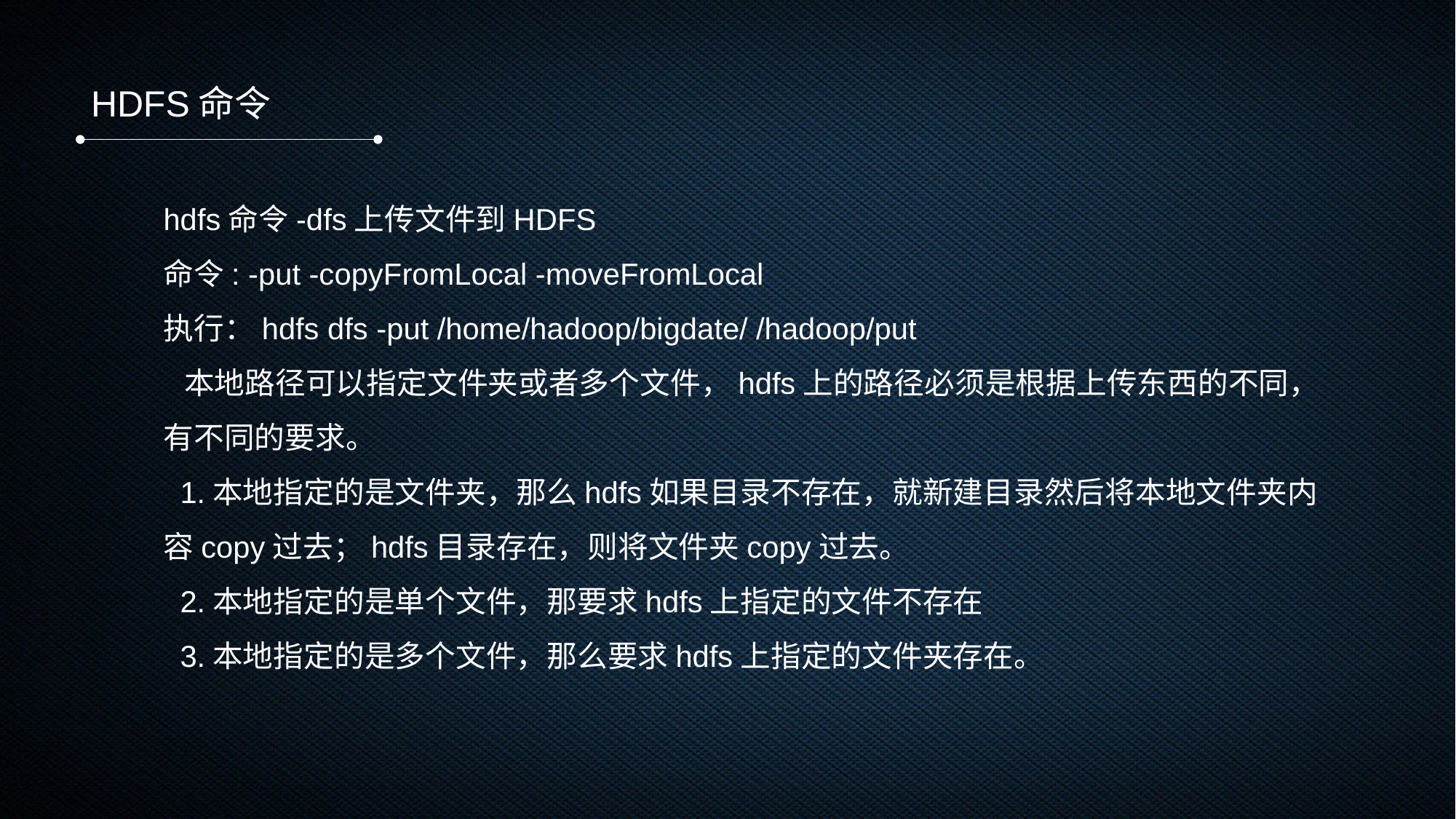

HDFS命令
hdfs命令-dfs上传文件到HDFS
命令: -put -copyFromLocal -moveFromLocal
执行：hdfs dfs -put /home/hadoop/bigdate/ /hadoop/put
  本地路径可以指定文件夹或者多个文件，hdfs上的路径必须是根据上传东西的不同，有不同的要求。
  1.本地指定的是文件夹，那么hdfs如果目录不存在，就新建目录然后将本地文件夹内容copy过去；hdfs目录存在，则将文件夹copy过去。
  2.本地指定的是单个文件，那要求hdfs上指定的文件不存在
  3.本地指定的是多个文件，那么要求hdfs上指定的文件夹存在。